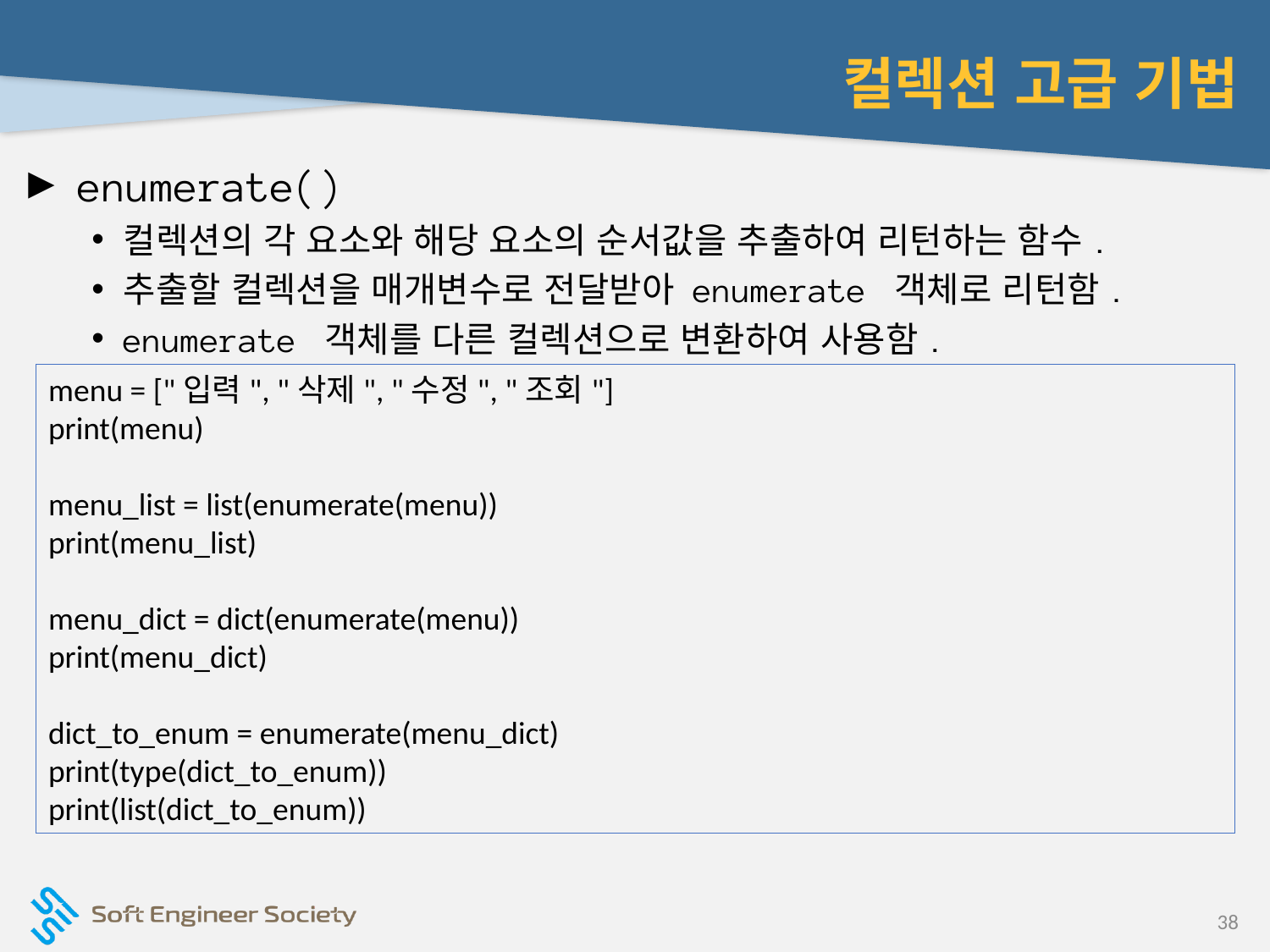

# 컬렉션 고급 기법
enumerate()
컬렉션의 각 요소와 해당 요소의 순서값을 추출하여 리턴하는 함수.
추출할 컬렉션을 매개변수로 전달받아 enumerate 객체로 리턴함.
enumerate 객체를 다른 컬렉션으로 변환하여 사용함.
menu = ["입력", "삭제", "수정", "조회"]
print(menu)

menu_list = list(enumerate(menu))
print(menu_list)

menu_dict = dict(enumerate(menu))
print(menu_dict)

dict_to_enum = enumerate(menu_dict)
print(type(dict_to_enum))
print(list(dict_to_enum))
38